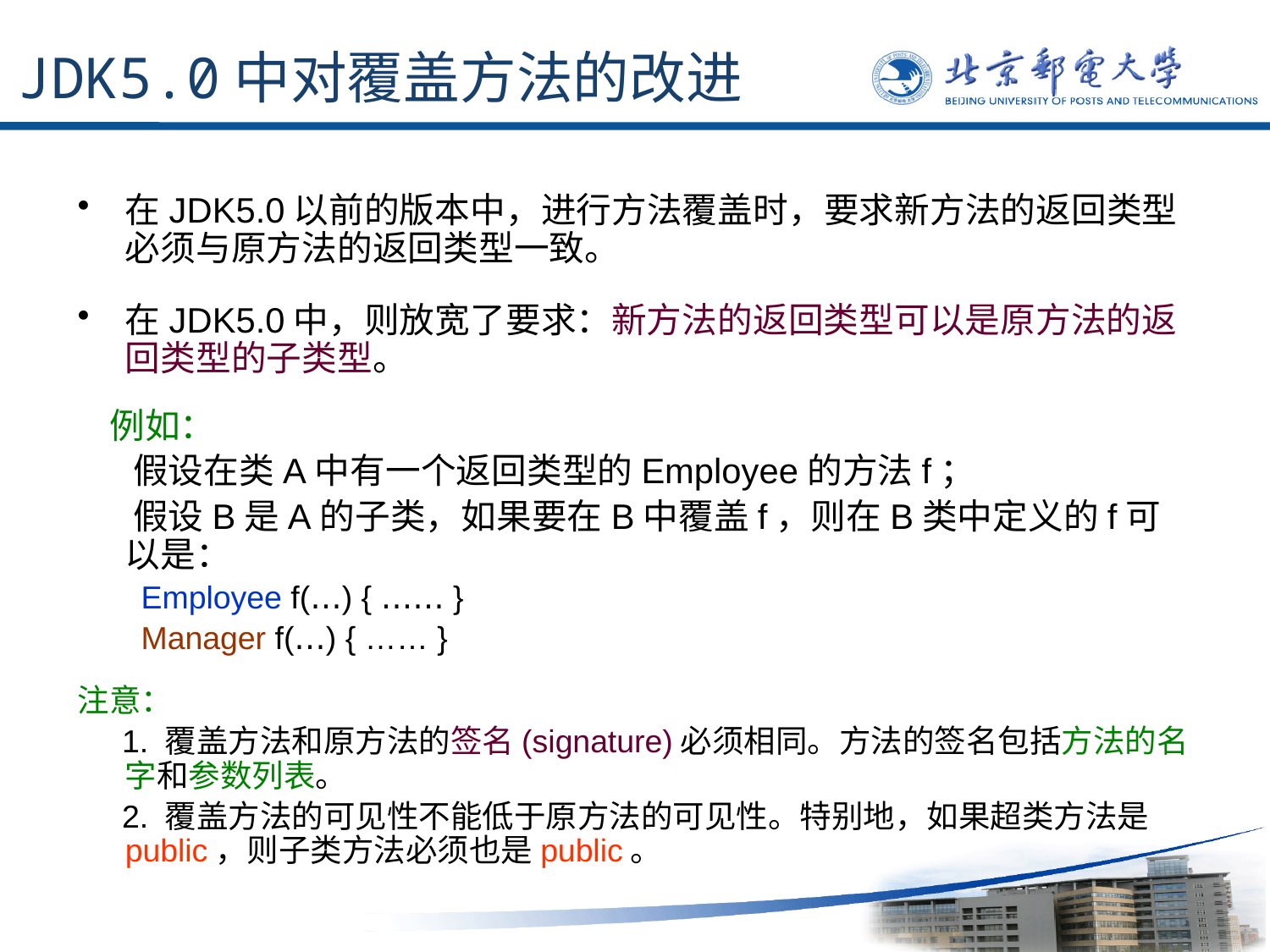

# JDK5.0中对覆盖方法的改进
在JDK5.0以前的版本中，进行方法覆盖时，要求新方法的返回类型必须与原方法的返回类型一致。

在JDK5.0中，则放宽了要求：新方法的返回类型可以是原方法的返回类型的子类型。

   例如：
      假设在类A中有一个返回类型的Employee的方法f；
      假设B是A的子类，如果要在B中覆盖f，则在B类中定义的f可以是：
Employee f(…) { …… }
Manager f(…) { …… }

注意：
     1. 覆盖方法和原方法的签名(signature)必须相同。方法的签名包括方法的名字和参数列表。
     2. 覆盖方法的可见性不能低于原方法的可见性。特别地，如果超类方法是public，则子类方法必须也是public。